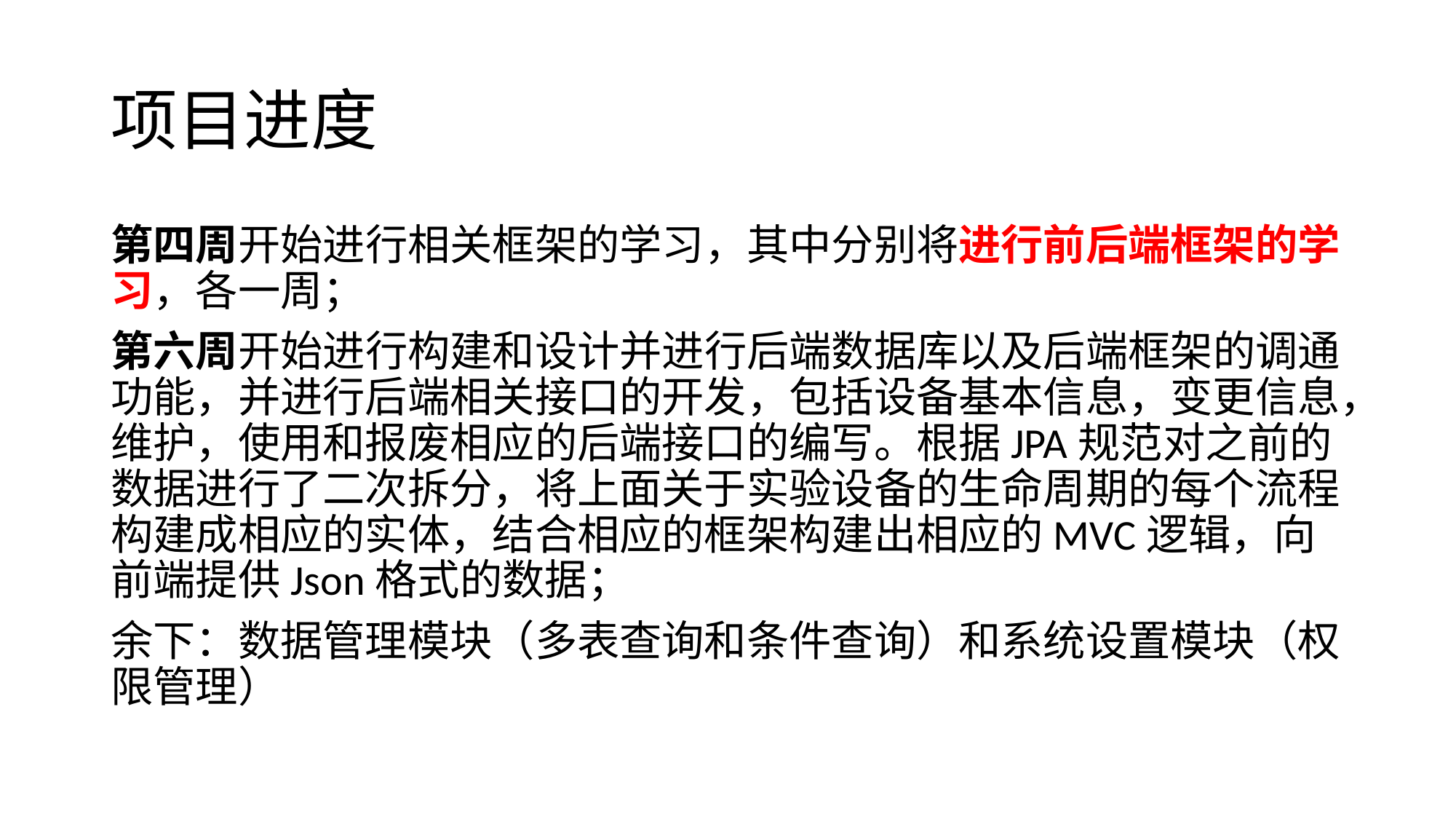

# 项目进度
第四周开始进行相关框架的学习，其中分别将进行前后端框架的学习，各一周；
第六周开始进行构建和设计并进行后端数据库以及后端框架的调通功能，并进行后端相关接口的开发，包括设备基本信息，变更信息，维护，使用和报废相应的后端接口的编写。根据JPA规范对之前的数据进行了二次拆分，将上面关于实验设备的生命周期的每个流程构建成相应的实体，结合相应的框架构建出相应的MVC逻辑，向前端提供Json格式的数据；
余下：数据管理模块（多表查询和条件查询）和系统设置模块（权限管理）